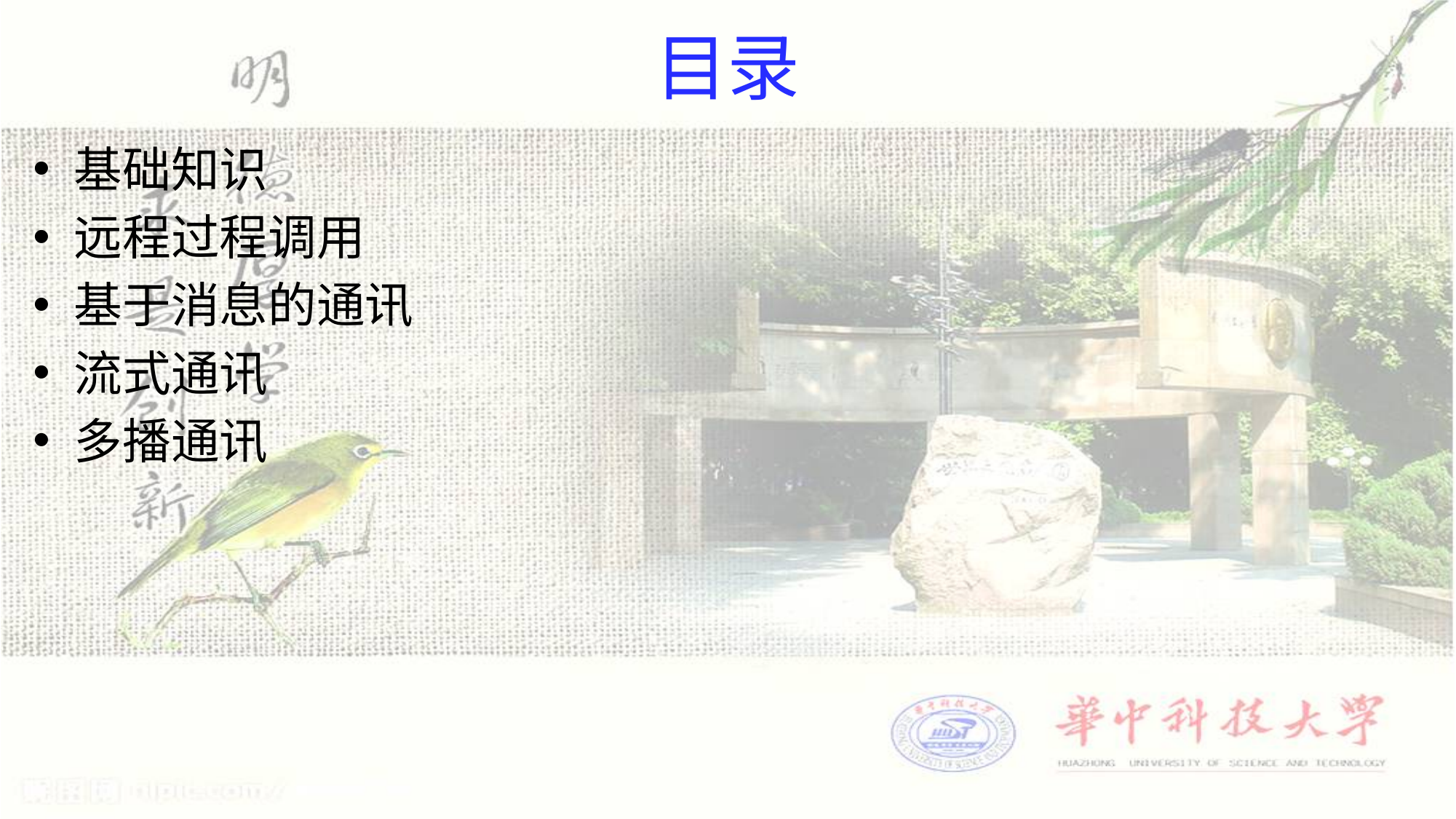

# 目录
基础知识
远程过程调用
基于消息的通讯
流式通讯
多播通讯